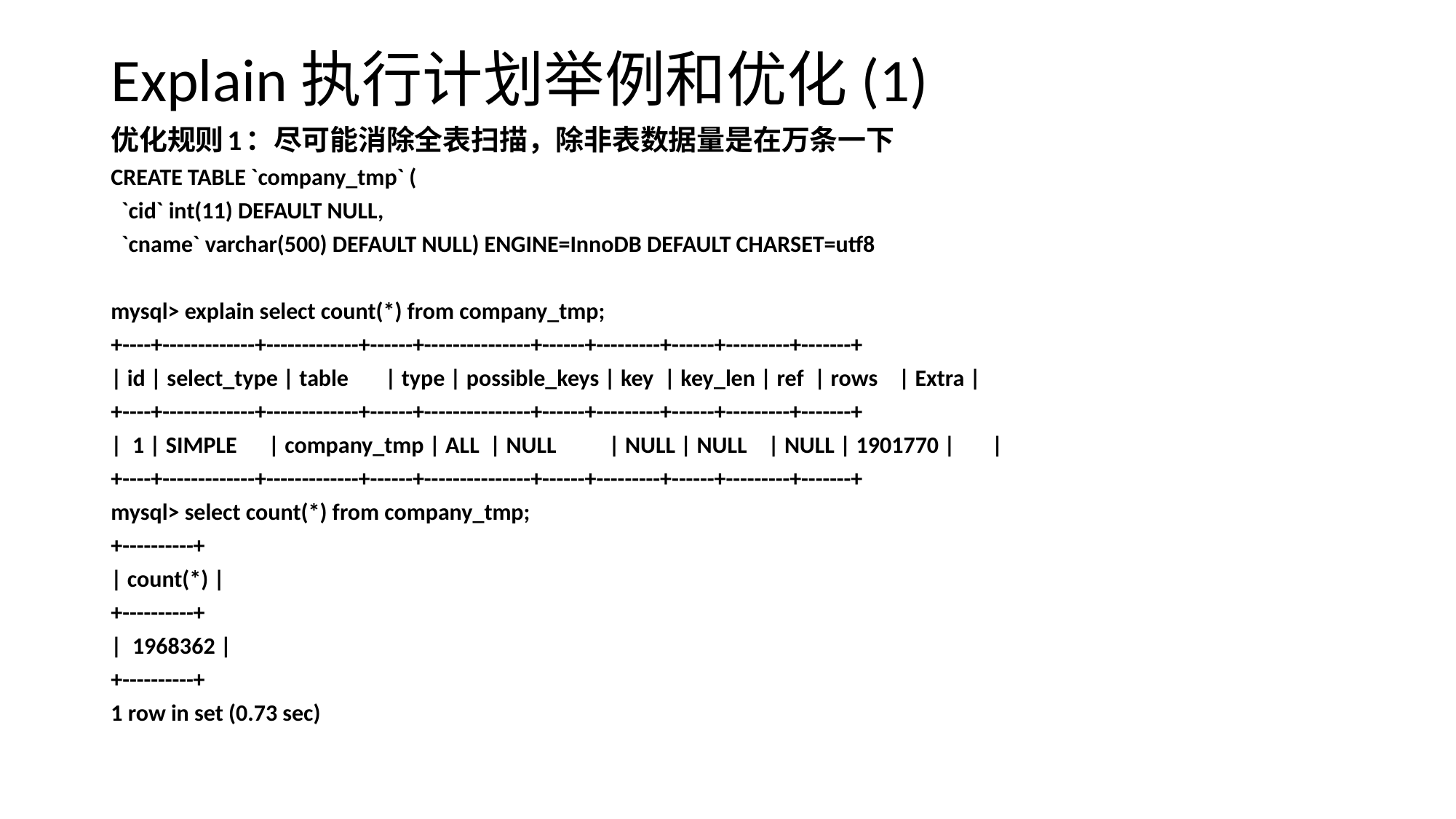

# Explain执行计划举例和优化(1)
优化规则1：尽可能消除全表扫描，除非表数据量是在万条一下
CREATE TABLE `company_tmp` (
  `cid` int(11) DEFAULT NULL,
  `cname` varchar(500) DEFAULT NULL) ENGINE=InnoDB DEFAULT CHARSET=utf8

mysql> explain select count(*) from company_tmp;
+----+-------------+-------------+------+---------------+------+---------+------+---------+-------+
| id | select_type | table       | type | possible_keys | key  | key_len | ref  | rows    | Extra |
+----+-------------+-------------+------+---------------+------+---------+------+---------+-------+
|  1 | SIMPLE      | company_tmp | ALL  | NULL          | NULL | NULL    | NULL | 1901770 |       |
+----+-------------+-------------+------+---------------+------+---------+------+---------+-------+
mysql> select count(*) from company_tmp;
+----------+
| count(*) |
+----------+
|  1968362 |
+----------+
1 row in set (0.73 sec)